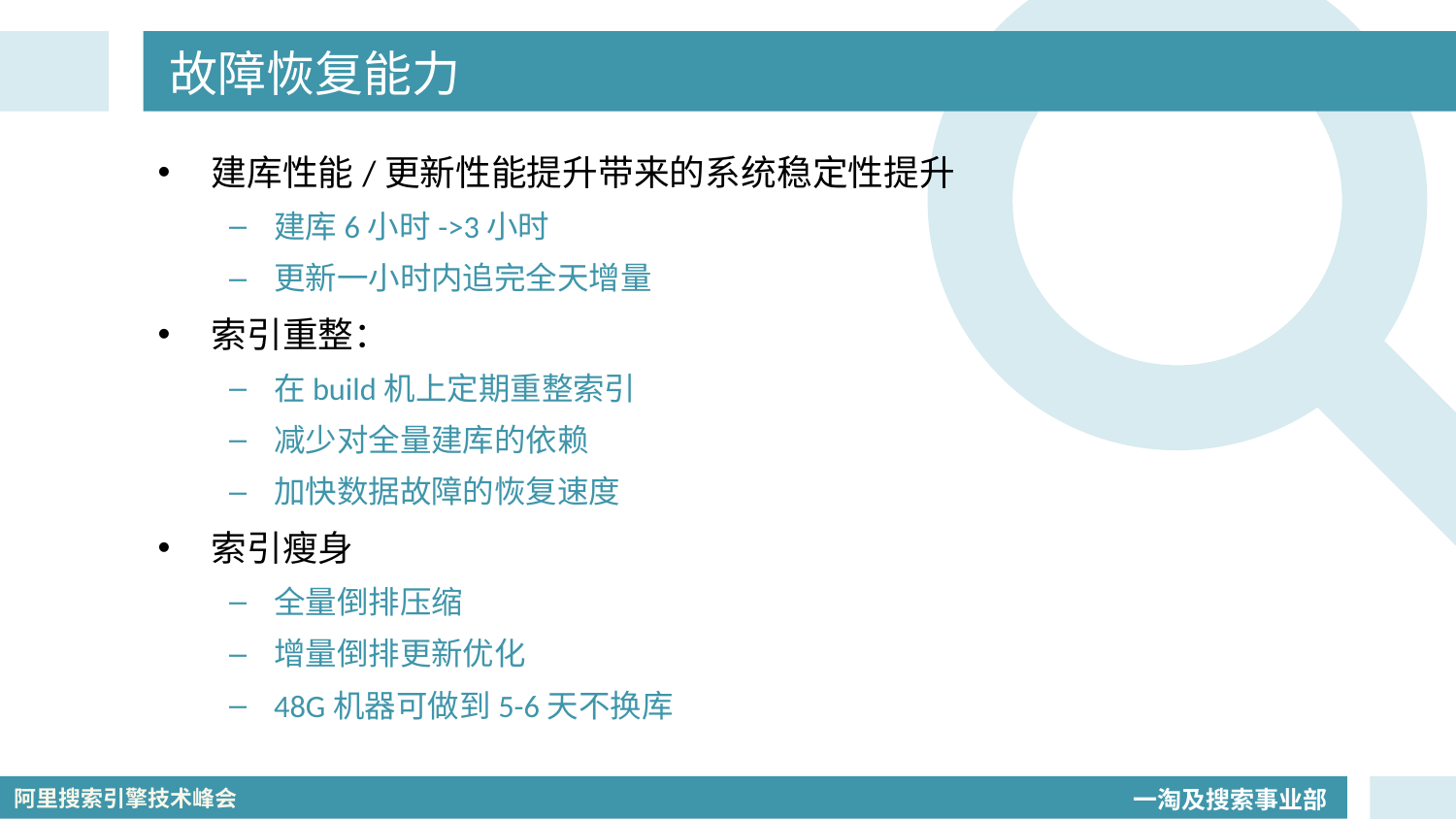

# 故障恢复能力
建库性能/更新性能提升带来的系统稳定性提升
建库6小时->3小时
更新一小时内追完全天增量
索引重整：
在build机上定期重整索引
减少对全量建库的依赖
加快数据故障的恢复速度
索引瘦身
全量倒排压缩
增量倒排更新优化
48G机器可做到5-6天不换库